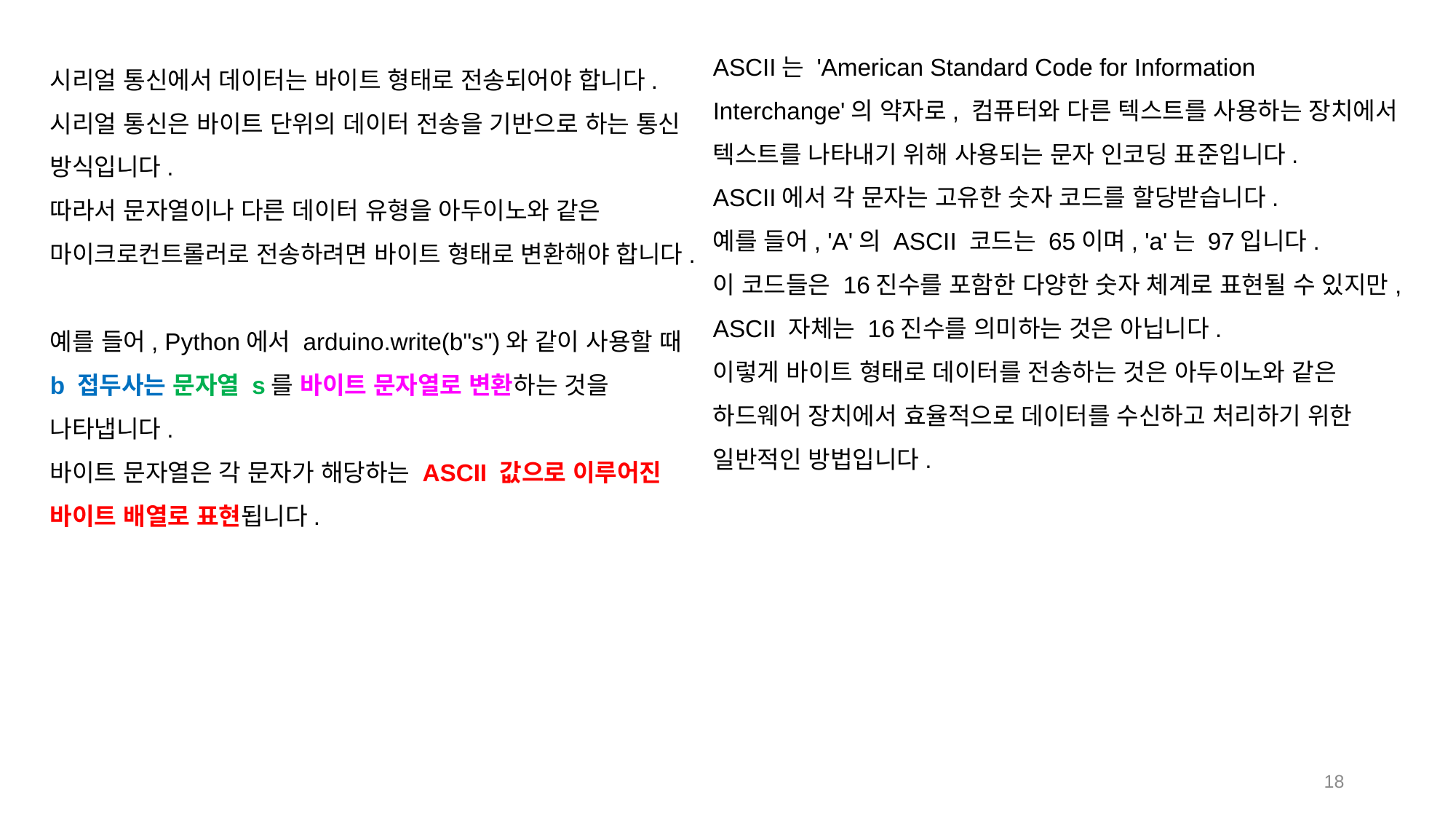

ASCII는 'American Standard Code for Information Interchange'의 약자로, 컴퓨터와 다른 텍스트를 사용하는 장치에서 텍스트를 나타내기 위해 사용되는 문자 인코딩 표준입니다.
ASCII에서 각 문자는 고유한 숫자 코드를 할당받습니다.
예를 들어, 'A'의 ASCII 코드는 65이며, 'a'는 97입니다.
이 코드들은 16진수를 포함한 다양한 숫자 체계로 표현될 수 있지만, ASCII 자체는 16진수를 의미하는 것은 아닙니다.
이렇게 바이트 형태로 데이터를 전송하는 것은 아두이노와 같은 하드웨어 장치에서 효율적으로 데이터를 수신하고 처리하기 위한 일반적인 방법입니다.
시리얼 통신에서 데이터는 바이트 형태로 전송되어야 합니다. 시리얼 통신은 바이트 단위의 데이터 전송을 기반으로 하는 통신 방식입니다.
따라서 문자열이나 다른 데이터 유형을 아두이노와 같은 마이크로컨트롤러로 전송하려면 바이트 형태로 변환해야 합니다.

예를 들어, Python에서 arduino.write(b"s")와 같이 사용할 때 b 접두사는 문자열 s를 바이트 문자열로 변환하는 것을 나타냅니다.
바이트 문자열은 각 문자가 해당하는 ASCII 값으로 이루어진 바이트 배열로 표현됩니다.

18